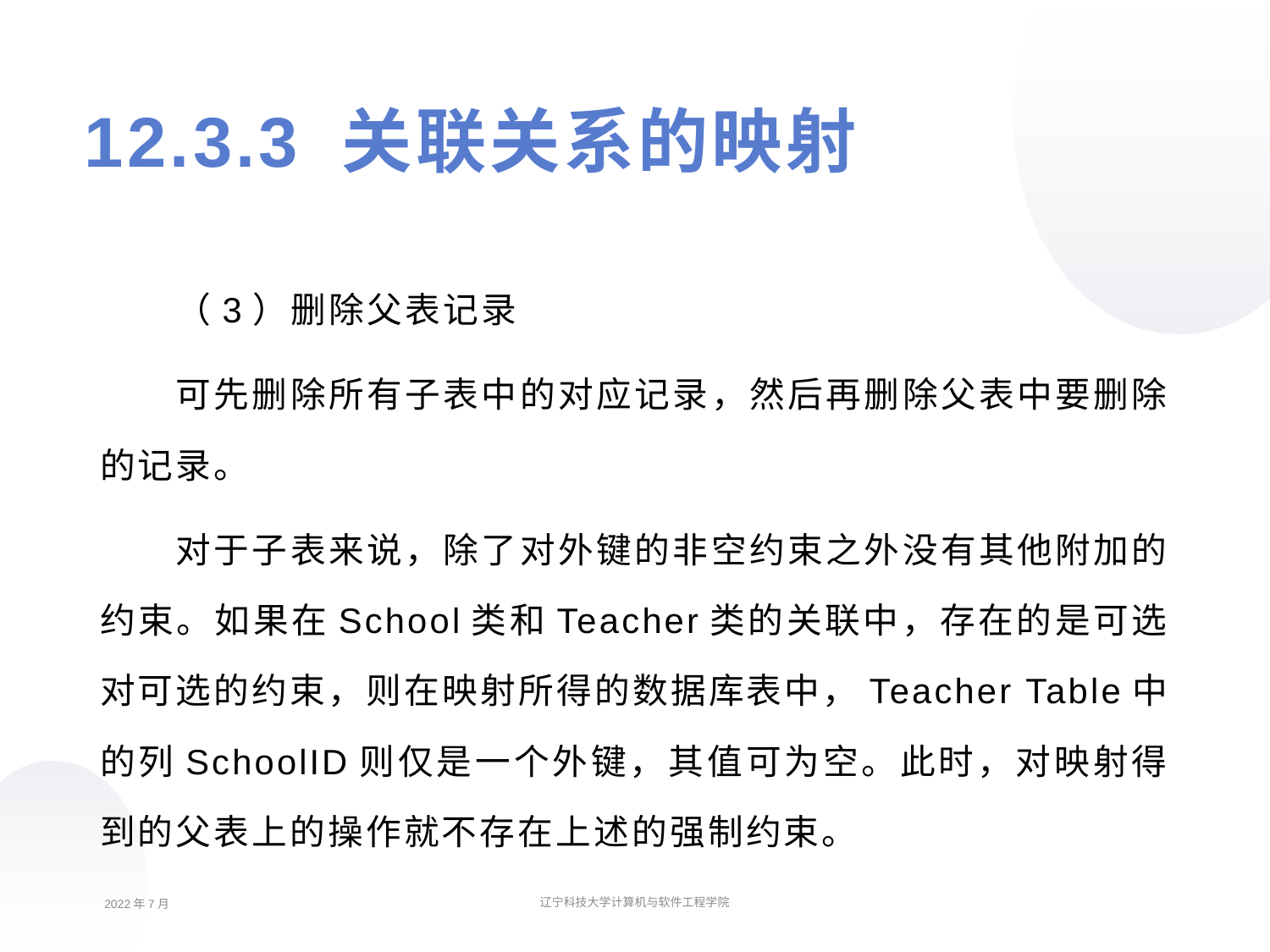

12.3.3 关联关系的映射
（3）删除父表记录
可先删除所有子表中的对应记录，然后再删除父表中要删除的记录。
对于子表来说，除了对外键的非空约束之外没有其他附加的约束。如果在School类和Teacher类的关联中，存在的是可选对可选的约束，则在映射所得的数据库表中，Teacher Table中的列SchoolID则仅是一个外键，其值可为空。此时，对映射得到的父表上的操作就不存在上述的强制约束。

2022年7月
辽宁科技大学计算机与软件工程学院
61